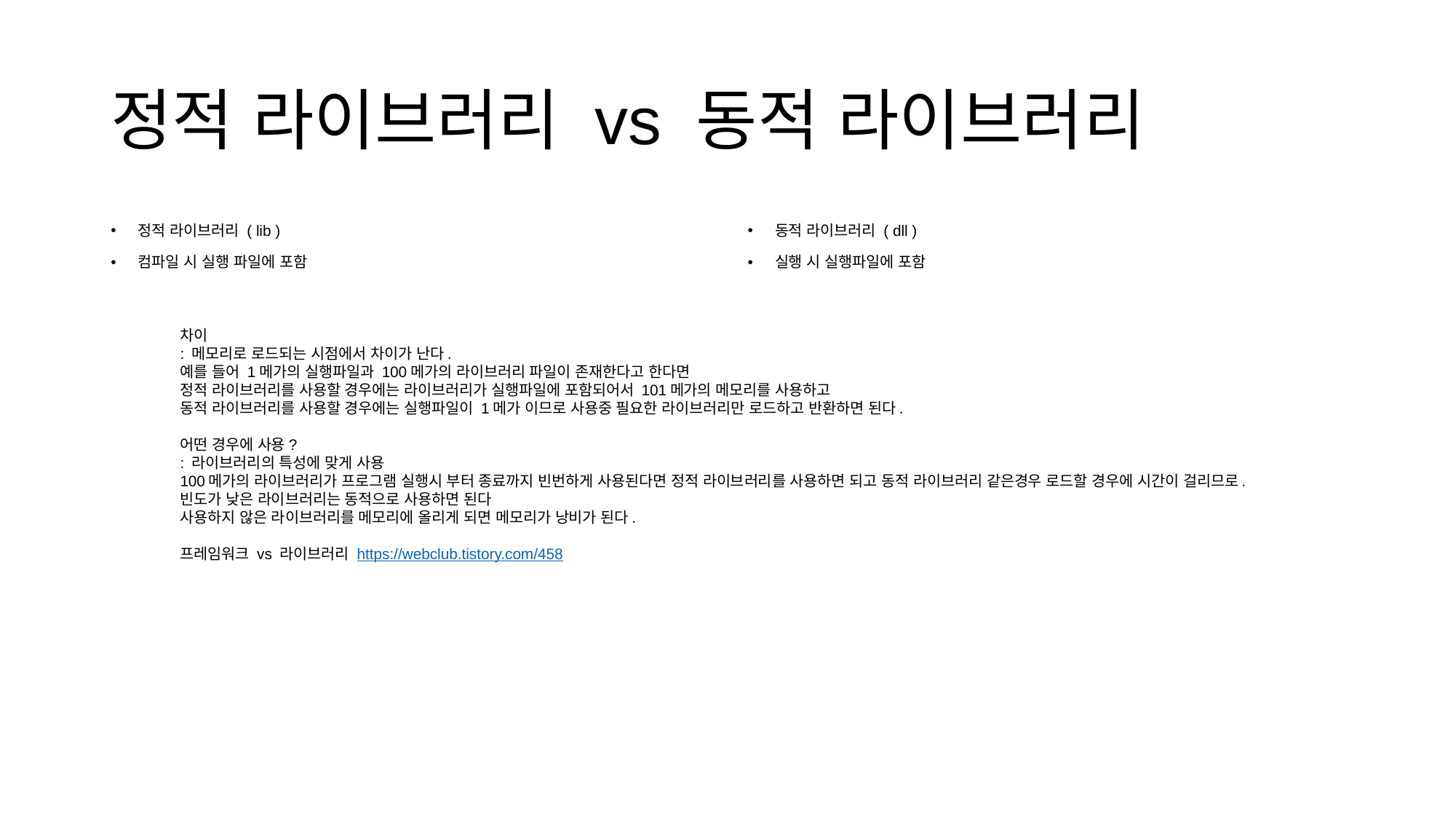

# 정적 라이브러리 vs 동적 라이브러리
정적 라이브러리 ( lib )
컴파일 시 실행 파일에 포함
동적 라이브러리 ( dll )
실행 시 실행파일에 포함
차이
: 메모리로 로드되는 시점에서 차이가 난다.
예를 들어 1메가의 실행파일과 100메가의 라이브러리 파일이 존재한다고 한다면
정적 라이브러리를 사용할 경우에는 라이브러리가 실행파일에 포함되어서 101메가의 메모리를 사용하고
동적 라이브러리를 사용할 경우에는 실행파일이 1메가 이므로 사용중 필요한 라이브러리만 로드하고 반환하면 된다.

어떤 경우에 사용?
: 라이브러리의 특성에 맞게 사용
100메가의 라이브러리가 프로그램 실행시 부터 종료까지 빈번하게 사용된다면 정적 라이브러리를 사용하면 되고 동적 라이브러리 같은경우 로드할 경우에 시간이 걸리므로.
빈도가 낮은 라이브러리는 동적으로 사용하면 된다
사용하지 않은 라이브러리를 메모리에 올리게 되면 메모리가 낭비가 된다.

프레임워크 vs 라이브러리 https://webclub.tistory.com/458